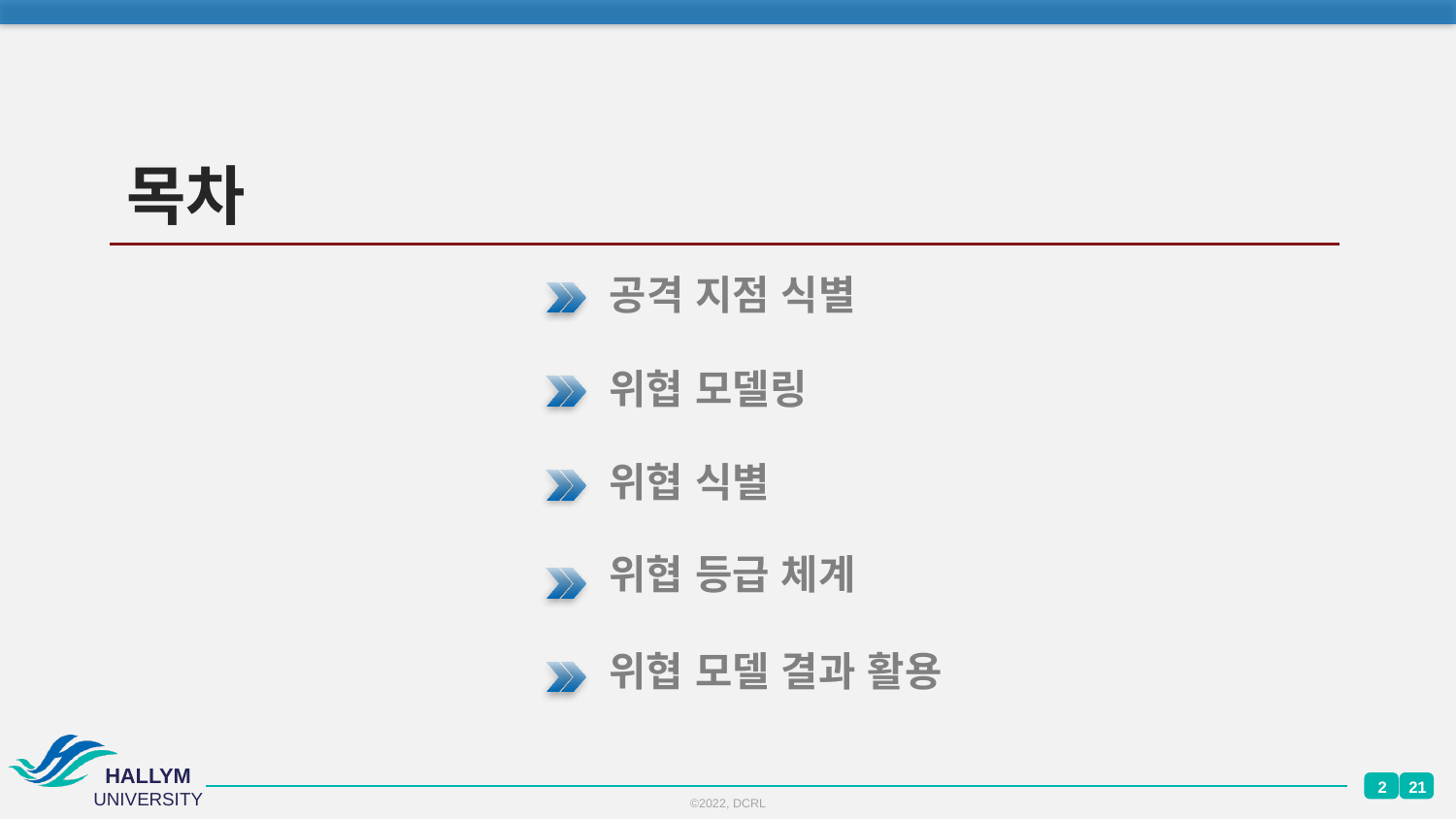

# 목차
공격 지점 식별

위협 모델링

위협 식별

위협 등급 체계

위협 모델 결과 활용